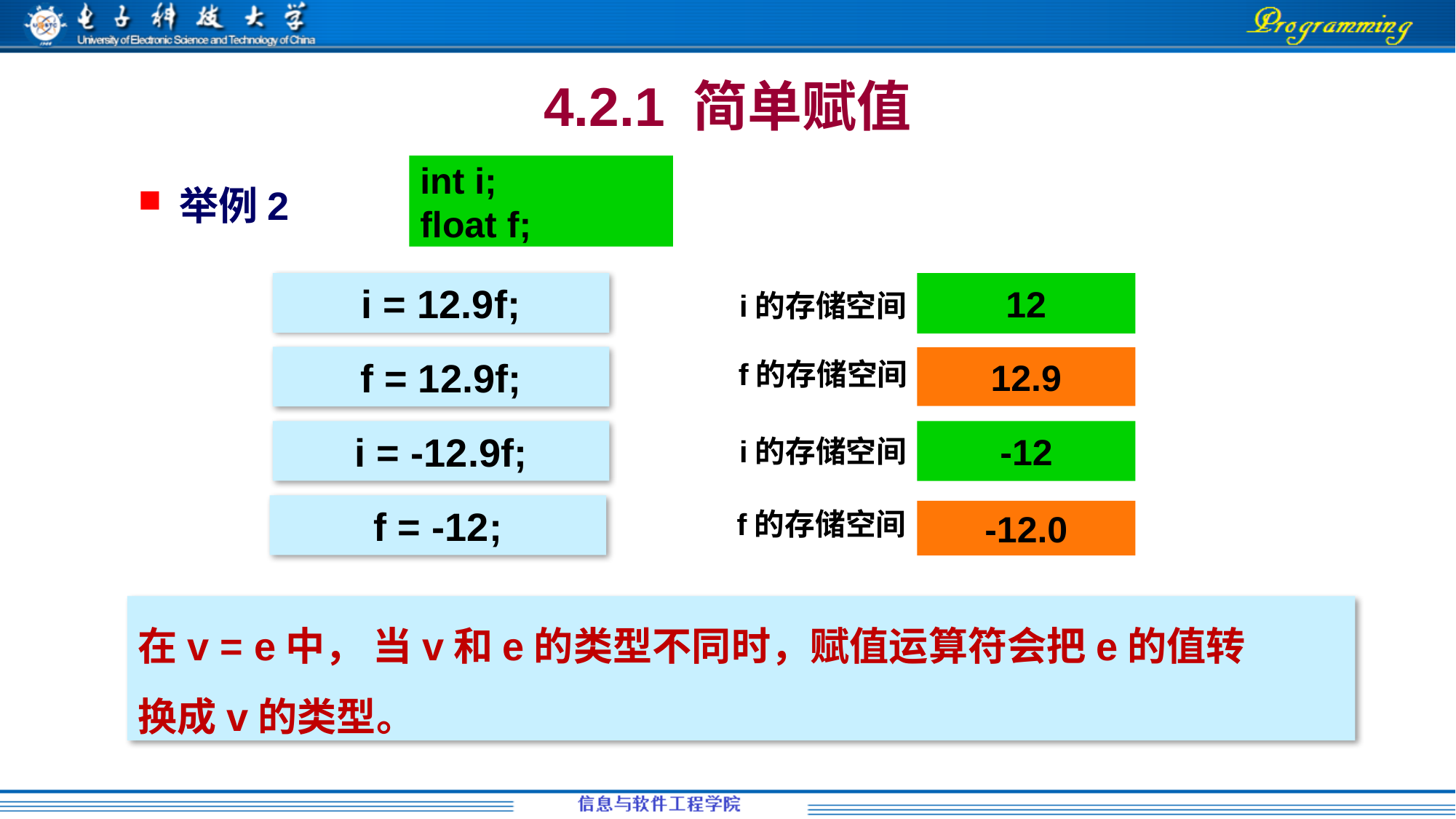

4.2.1 简单赋值
int i;
float f;
举例2

i = 12.9f;
i的存储空间
12
f的存储空间
f = 12.9f;
12.9
i的存储空间
-12
i = -12.9f;
f的存储空间
f = -12;
-12.0
在v = e中， 当v和e的类型不同时，赋值运算符会把e的值转
换成v的类型。